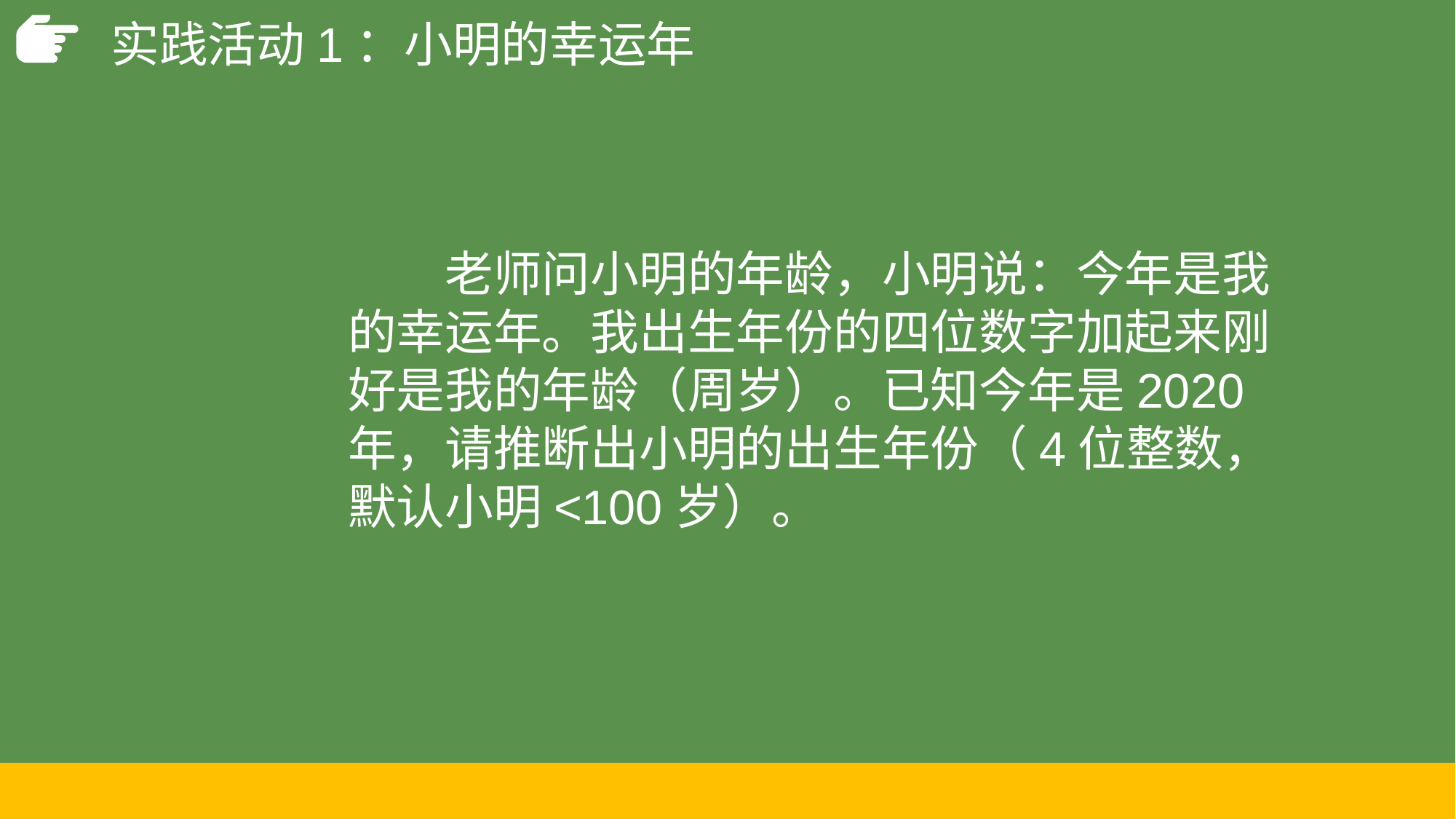

实践活动1：小明的幸运年
　　老师问小明的年龄，小明说：今年是我的幸运年。我出生年份的四位数字加起来刚好是我的年龄（周岁）。已知今年是2020年，请推断出小明的出生年份（4位整数，默认小明<100岁）。